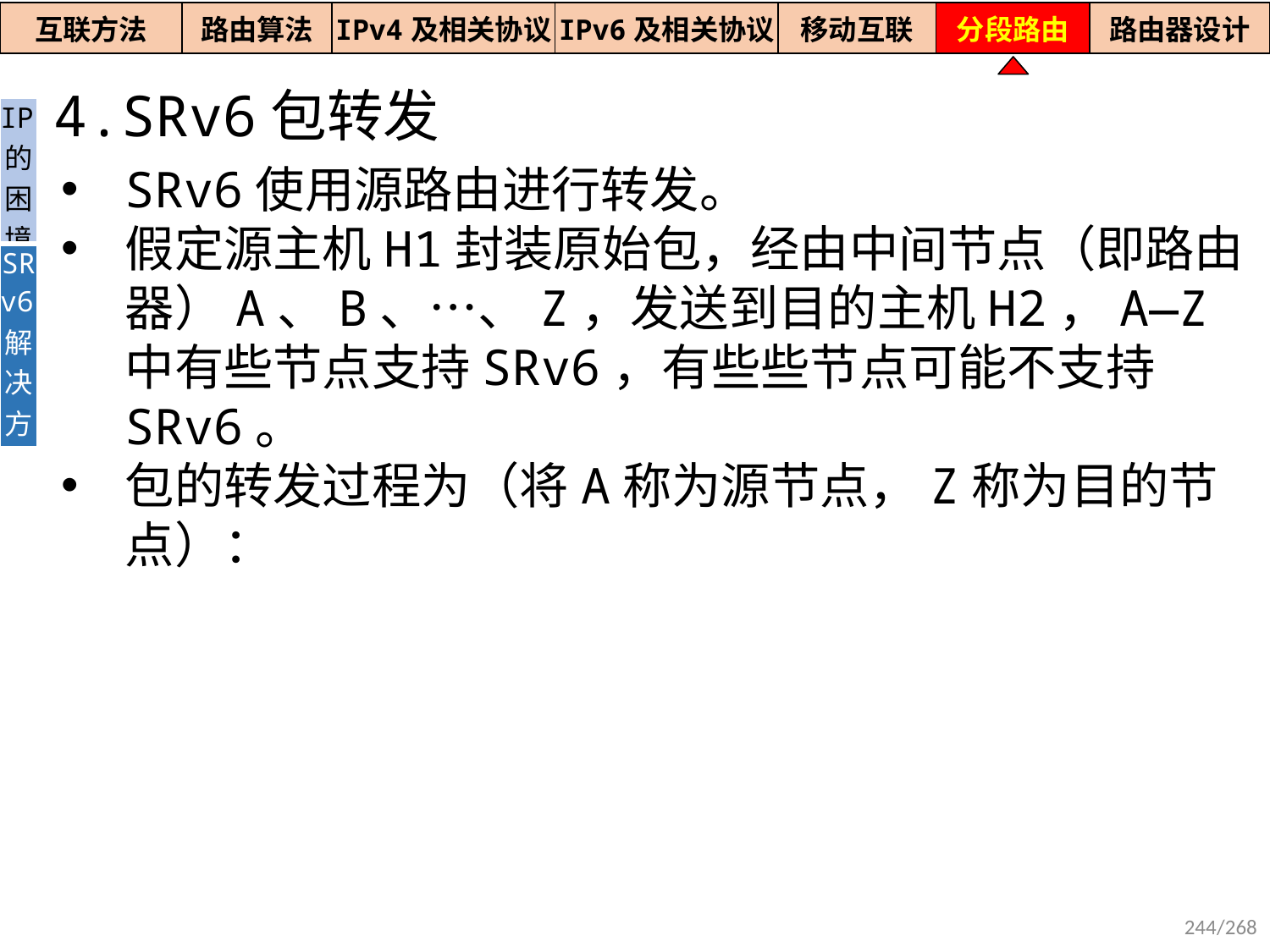

| 互联方法 | 路由算法 | IPv4及相关协议 | IPv6及相关协议 | 移动互联 | 分段路由 | 路由器设计 |
| --- | --- | --- | --- | --- | --- | --- |

4.SRv6包转发
| IP的困境 |
| --- |
| SRv6解决方案 |
SRv6使用源路由进行转发。
假定源主机H1封装原始包，经由中间节点（即路由器）A、B、…、Z，发送到目的主机H2，A—Z中有些节点支持SRv6，有些些节点可能不支持SRv6。
包的转发过程为（将A称为源节点，Z称为目的节点）：
244/268